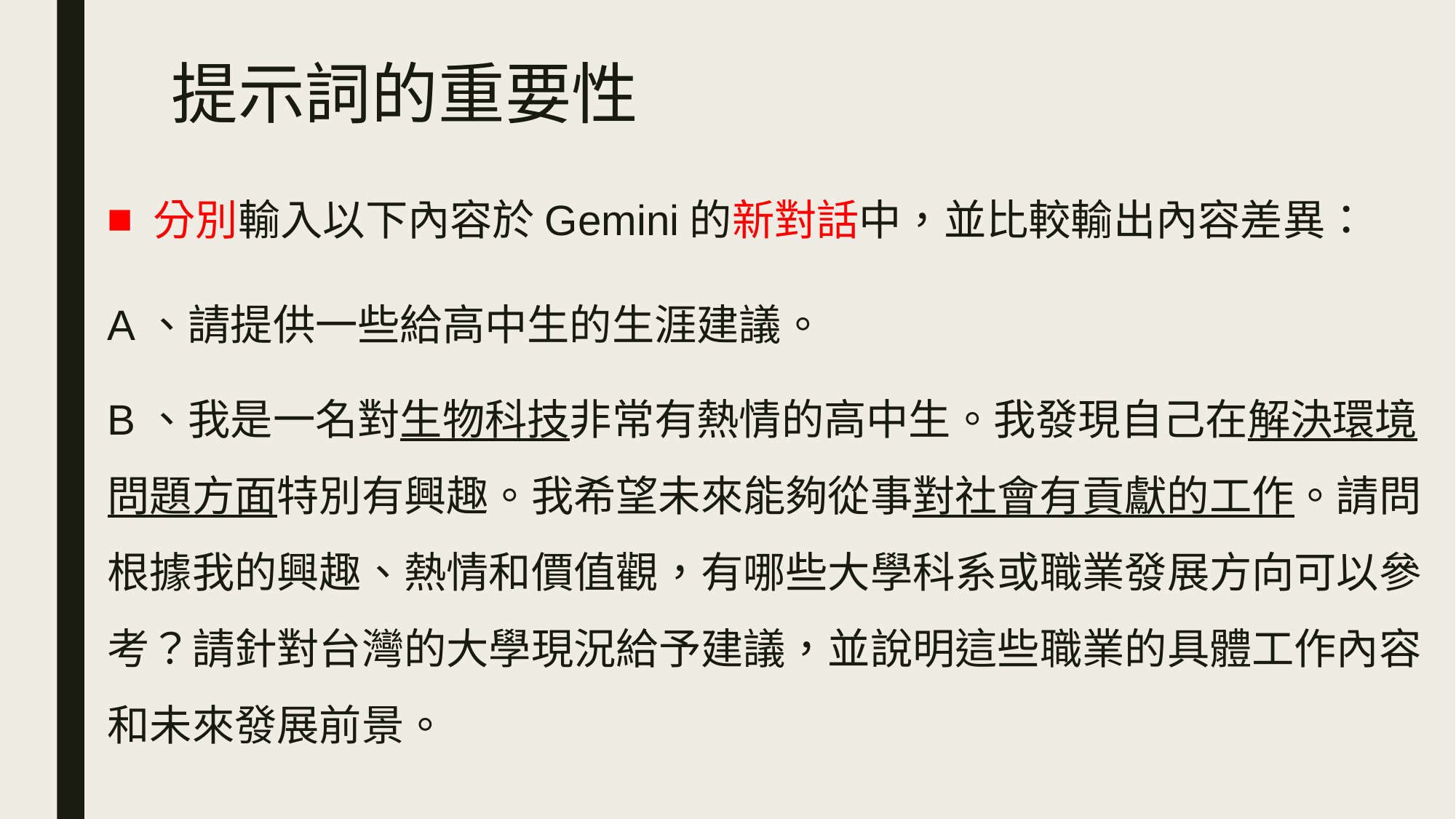

# 提示詞的重要性
分別輸入以下內容於Gemini的新對話中，並比較輸出內容差異：
A、請提供一些給高中生的生涯建議。
B、我是一名對生物科技非常有熱情的高中生。我發現自己在解決環境問題方面特別有興趣。我希望未來能夠從事對社會有貢獻的工作。請問根據我的興趣、熱情和價值觀，有哪些大學科系或職業發展方向可以參考？請針對台灣的大學現況給予建議，並說明這些職業的具體工作內容和未來發展前景。